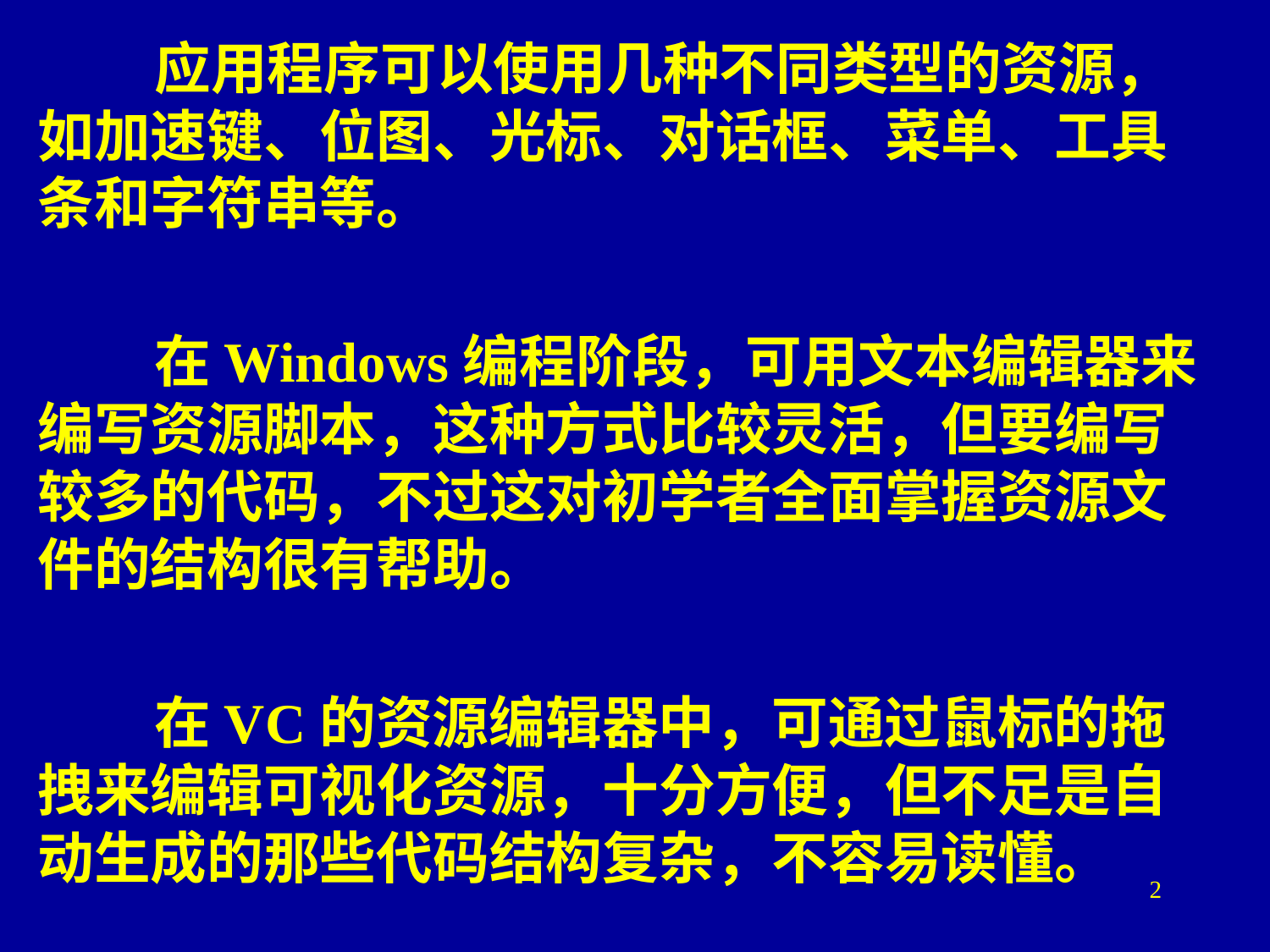

应用程序可以使用几种不同类型的资源，如加速键、位图、光标、对话框、菜单、工具条和字符串等。

        在Windows编程阶段，可用文本编辑器来编写资源脚本，这种方式比较灵活，但要编写较多的代码，不过这对初学者全面掌握资源文件的结构很有帮助。

        在VC的资源编辑器中，可通过鼠标的拖拽来编辑可视化资源，十分方便，但不足是自动生成的那些代码结构复杂，不容易读懂。
2